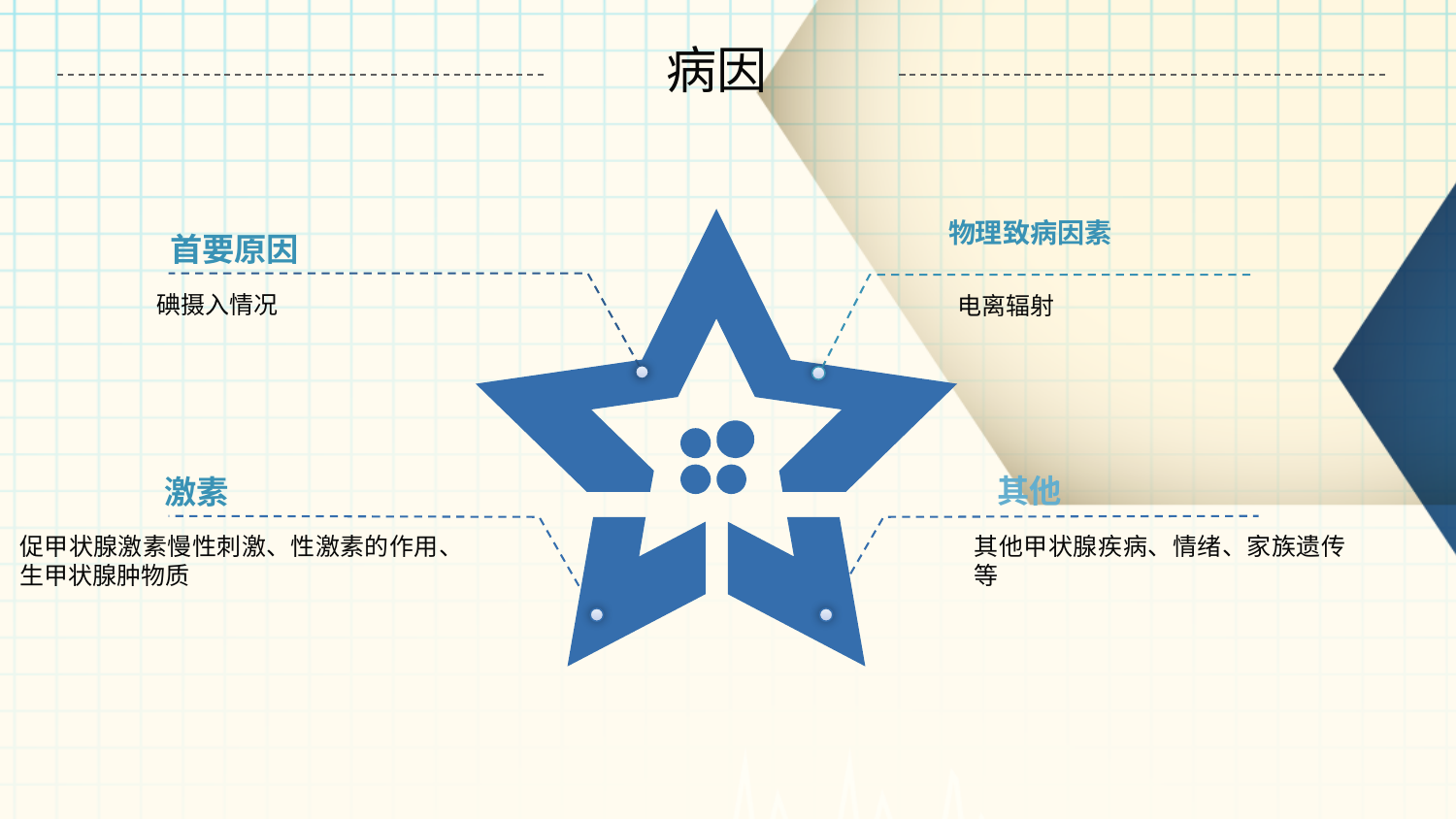

病因
首要原因

物理致病因素

碘摄入情况
电离辐射
其他
激素

促甲状腺激素慢性刺激、性激素的作用、生甲状腺肿物质
其他甲状腺疾病、情绪、家族遗传等